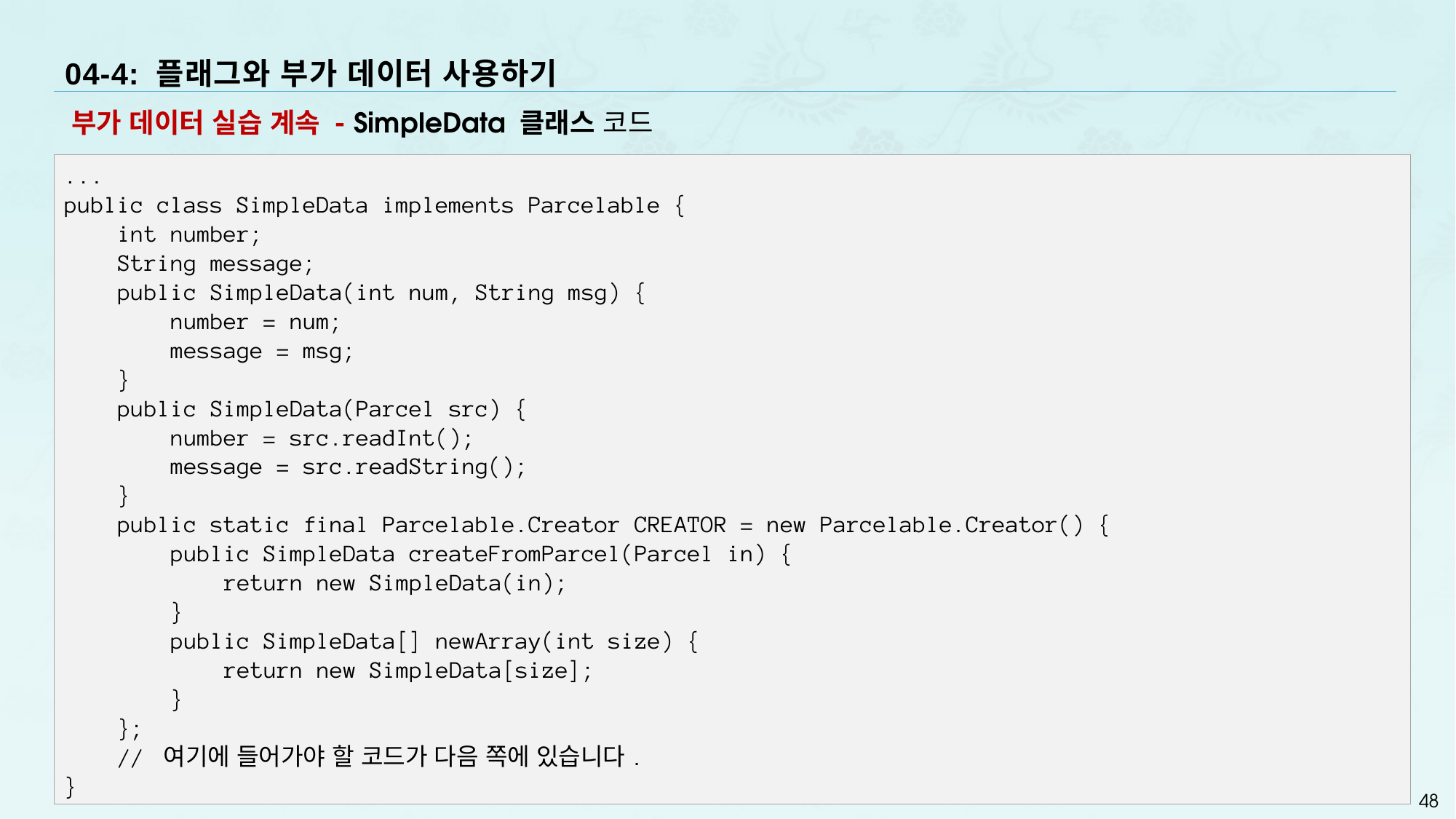

# 04-4: 플래그와 부가 데이터 사용하기
부가 데이터 실습 계속 - SimpleData 클래스 코드

...
public class SimpleData implements Parcelable {
    int number;
    String message;
    public SimpleData(int num, String msg) {
        number = num;
        message = msg;
    }
    public SimpleData(Parcel src) {
        number = src.readInt();
        message = src.readString();
    }
    public static final Parcelable.Creator CREATOR = new Parcelable.Creator() {
        public SimpleData createFromParcel(Parcel in) {
            return new SimpleData(in);
        }
        public SimpleData[] newArray(int size) {
            return new SimpleData[size];
        }
    };
    // 여기에 들어가야 할 코드가 다음 쪽에 있습니다.
}
48